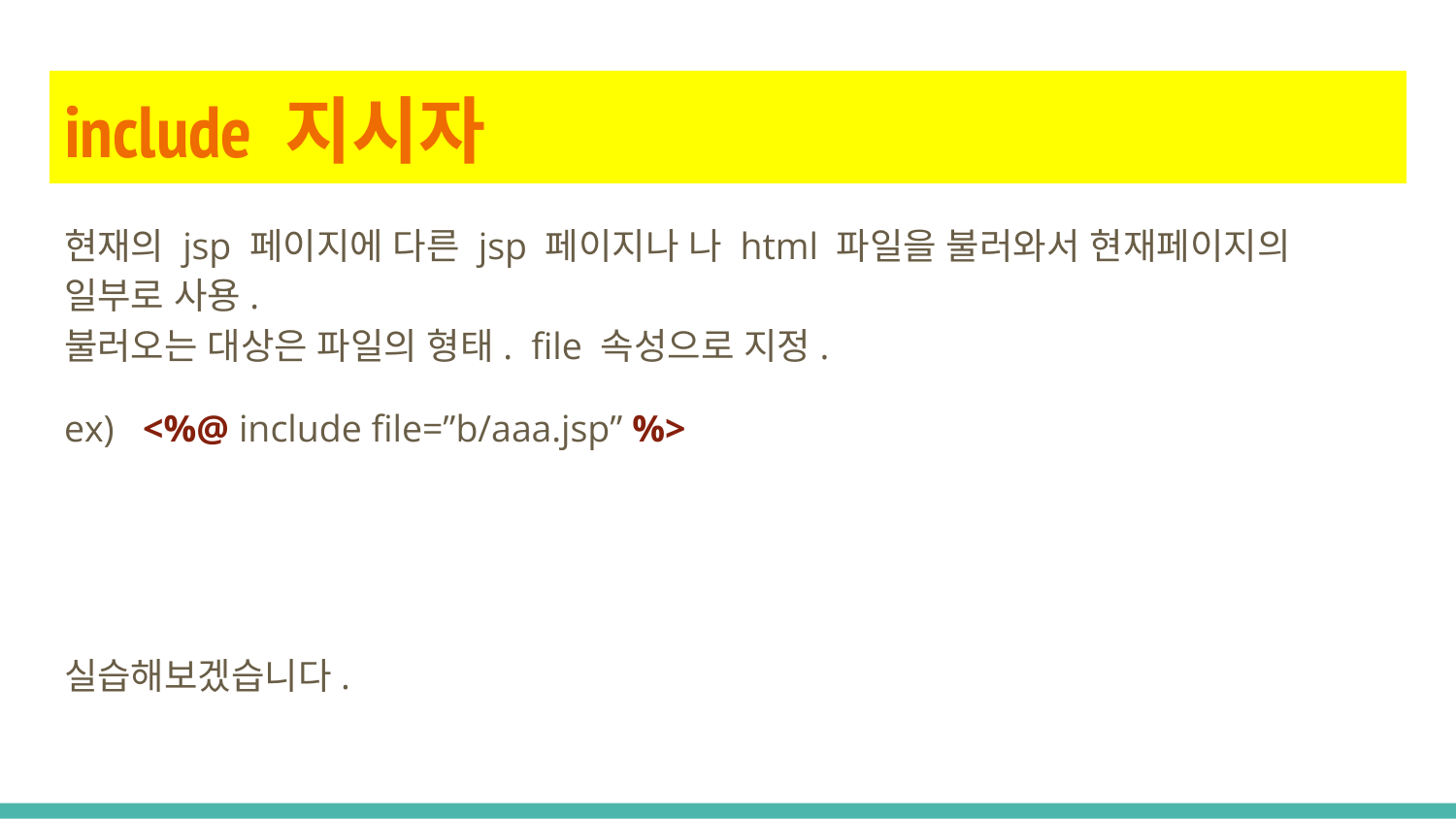

# include 지시자
현재의 jsp 페이지에 다른 jsp 페이지나 나 html 파일을 불러와서 현재페이지의 일부로 사용.
불러오는 대상은 파일의 형태.  file 속성으로 지정.
ex)   <%@ include file=”b/aaa.jsp” %>

실습해보겠습니다.